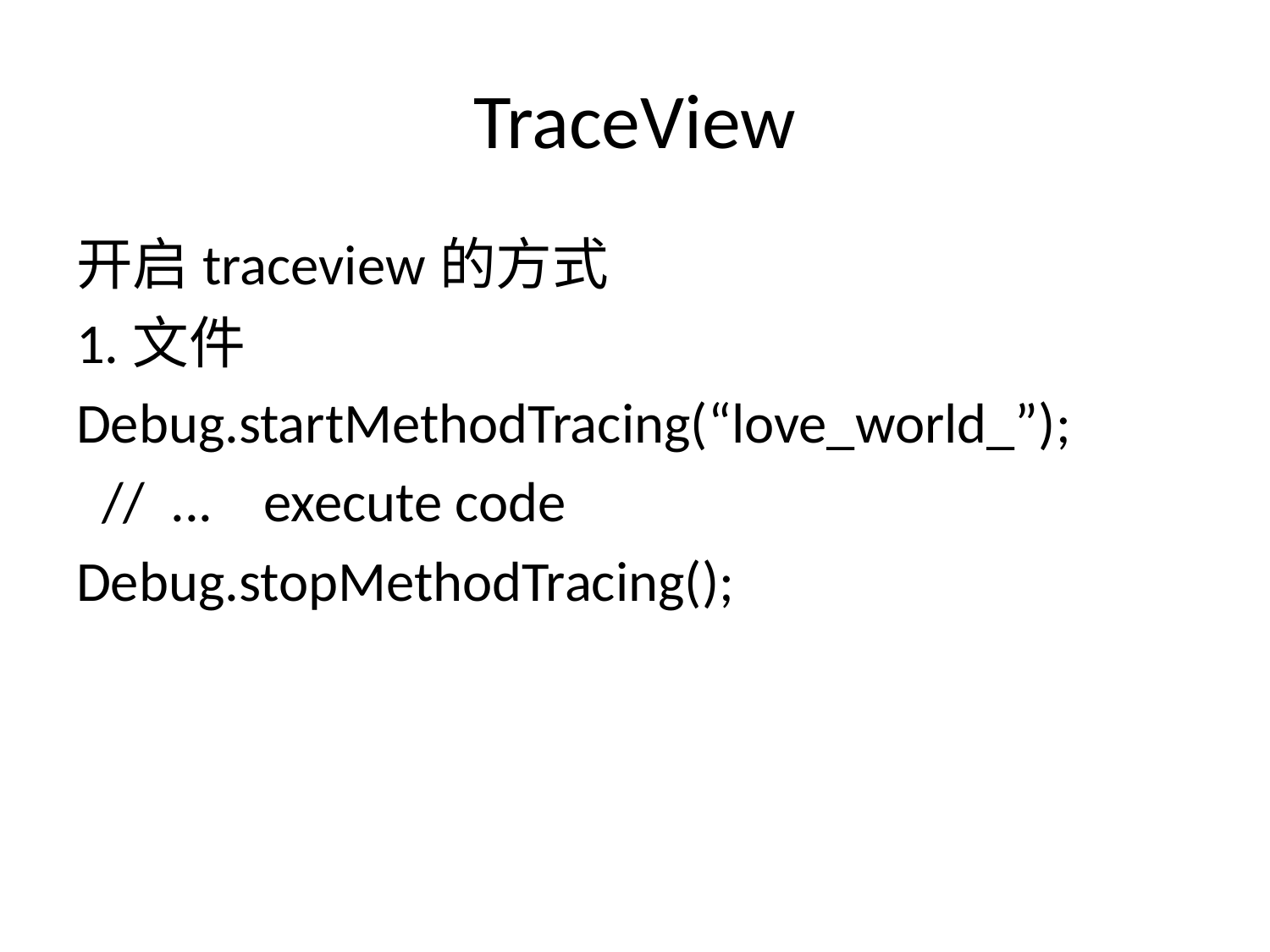

# TraceView
开启traceview的方式
1.文件
Debug.startMethodTracing(“love_world_”);
  //  ...    execute code
Debug.stopMethodTracing();